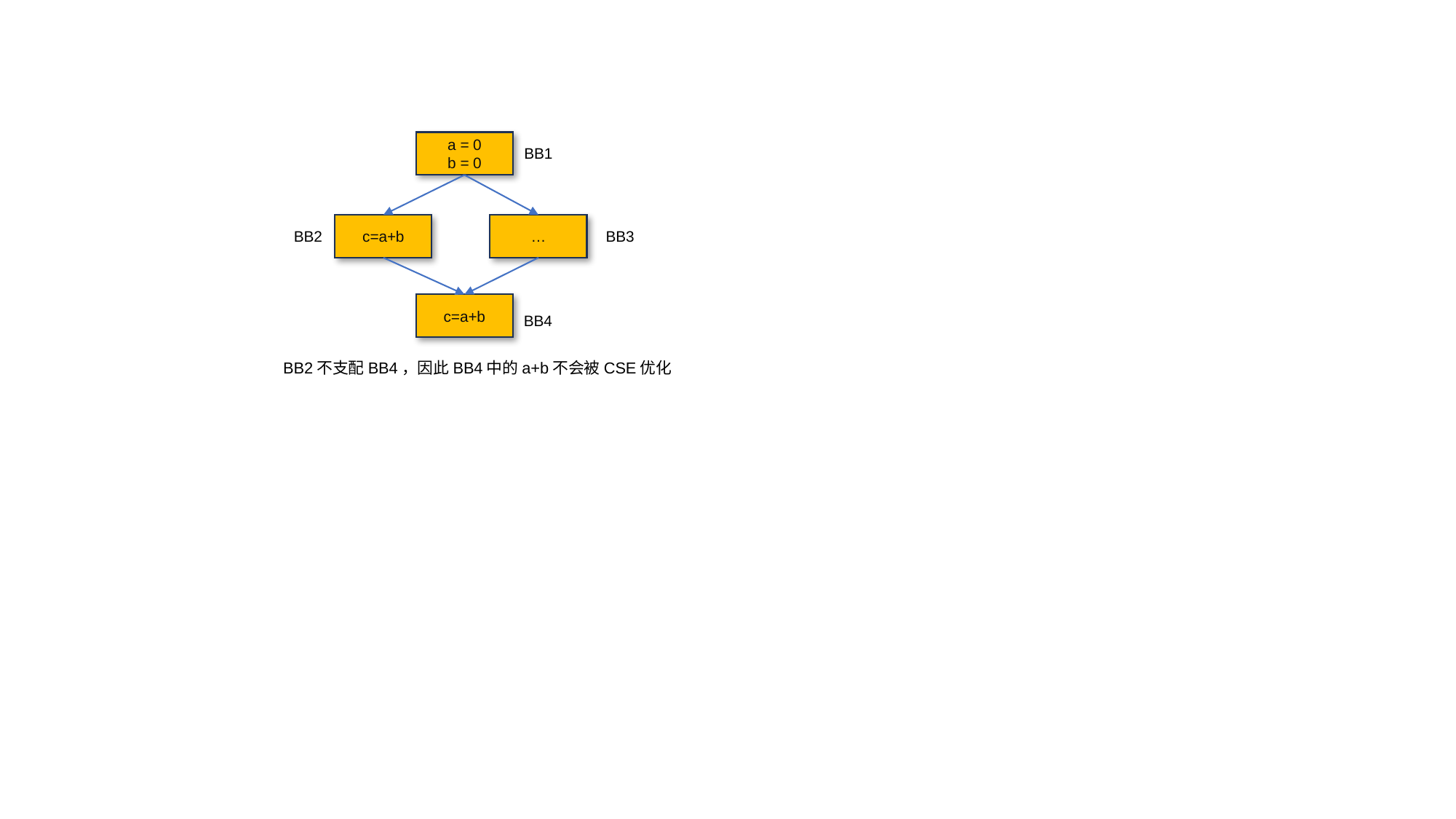

a = 0
b = 0
BB1
c=a+b
…
BB3
BB2
c=a+b
BB4
BB2不支配BB4，因此BB4中的a+b不会被CSE优化